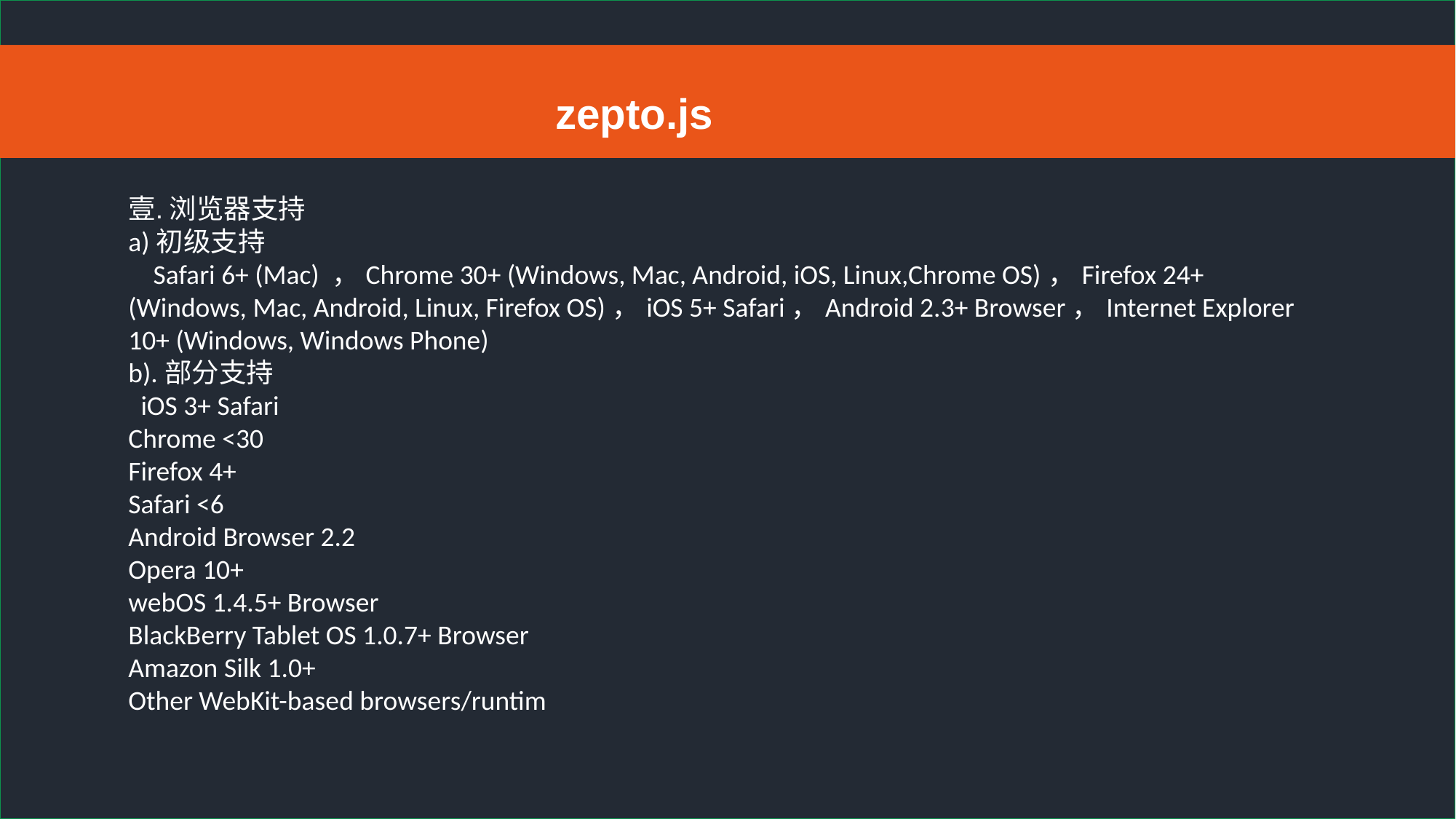

zepto.js
浏览器支持
a)初级支持
    Safari 6+ (Mac) ，Chrome 30+ (Windows, Mac, Android, iOS, Linux,Chrome OS)，Firefox 24+ (Windows, Mac, Android, Linux, Firefox OS)，iOS 5+ Safari，Android 2.3+ Browser，Internet Explorer 10+ (Windows, Windows Phone)
b).部分支持
  iOS 3+ Safari
Chrome <30
Firefox 4+
Safari <6
Android Browser 2.2
Opera 10+
webOS 1.4.5+ Browser
BlackBerry Tablet OS 1.0.7+ Browser
Amazon Silk 1.0+
Other WebKit-based browsers/runtim